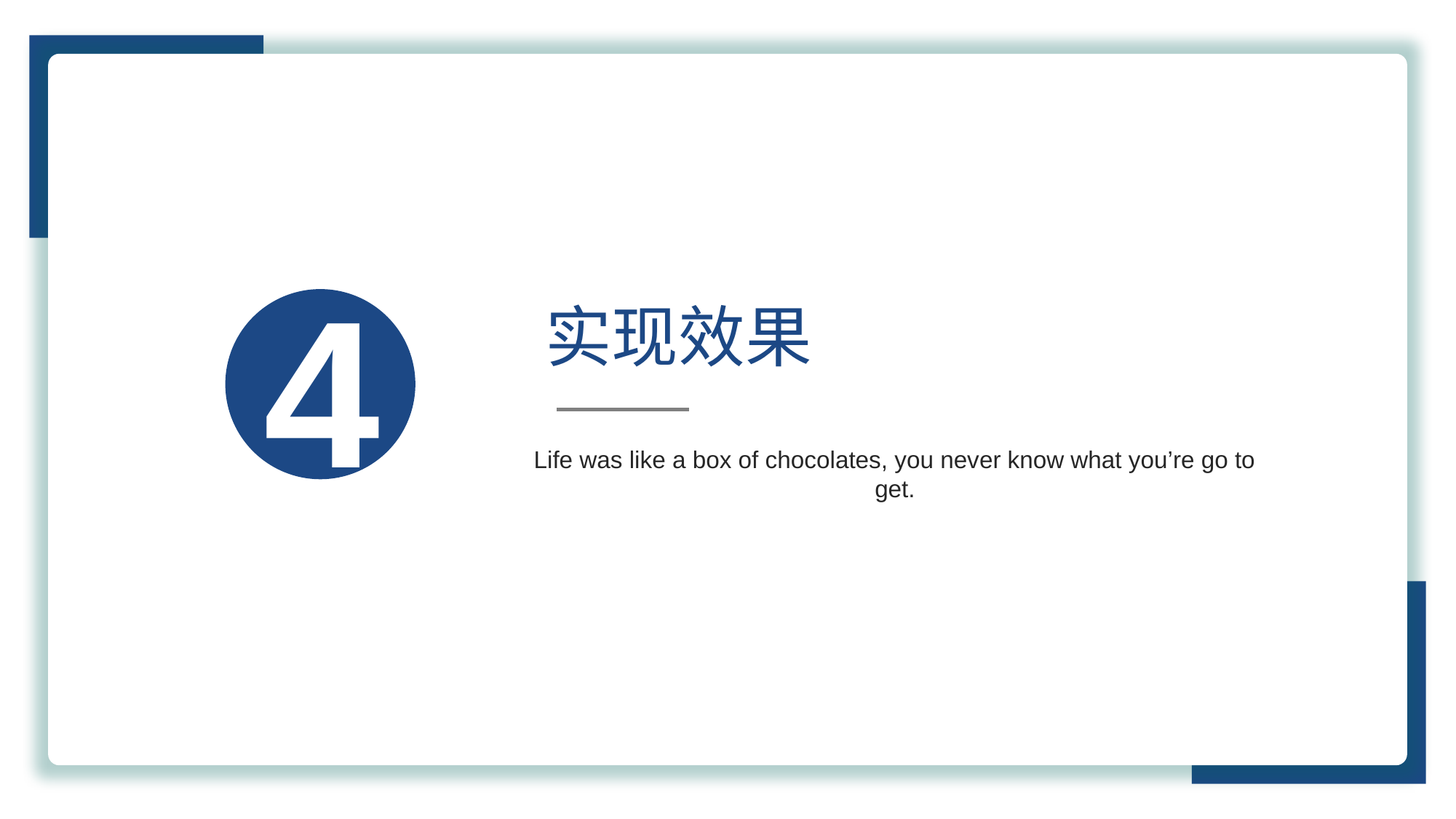

4
实现效果
Life was like a box of chocolates, you never know what you’re go to get.